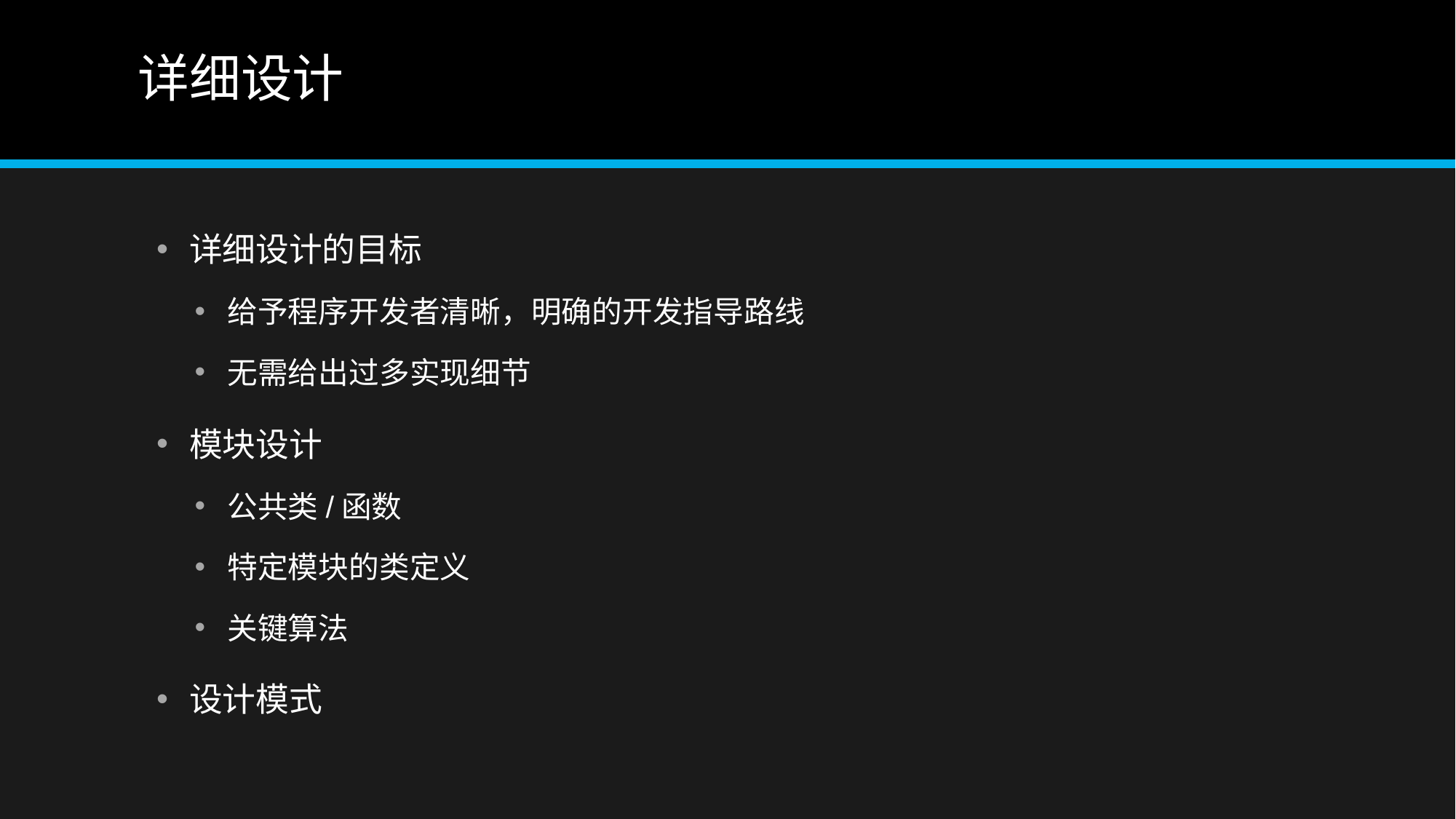

# 详细设计

详细设计的目标
给予程序开发者清晰，明确的开发指导路线
无需给出过多实现细节
模块设计
公共类/函数
特定模块的类定义
关键算法
设计模式